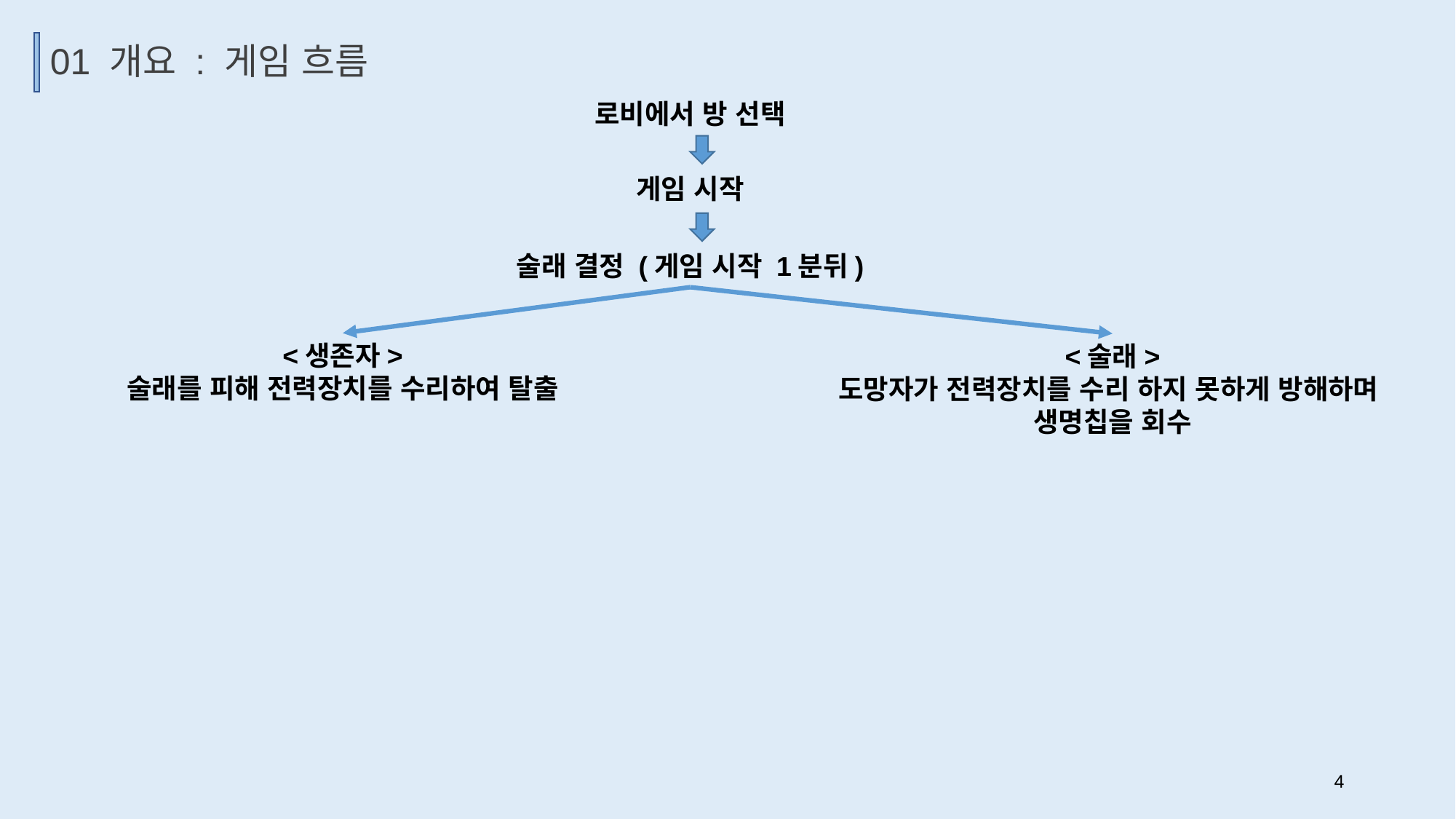

01 개요 : 게임 흐름
로비에서 방 선택

게임 시작

술래 결정 (게임 시작 1분뒤)
<생존자>
술래를 피해 전력장치를 수리하여 탈출
<술래>
도망자가 전력장치를 수리 하지 못하게 방해하며
생명칩을 회수
4